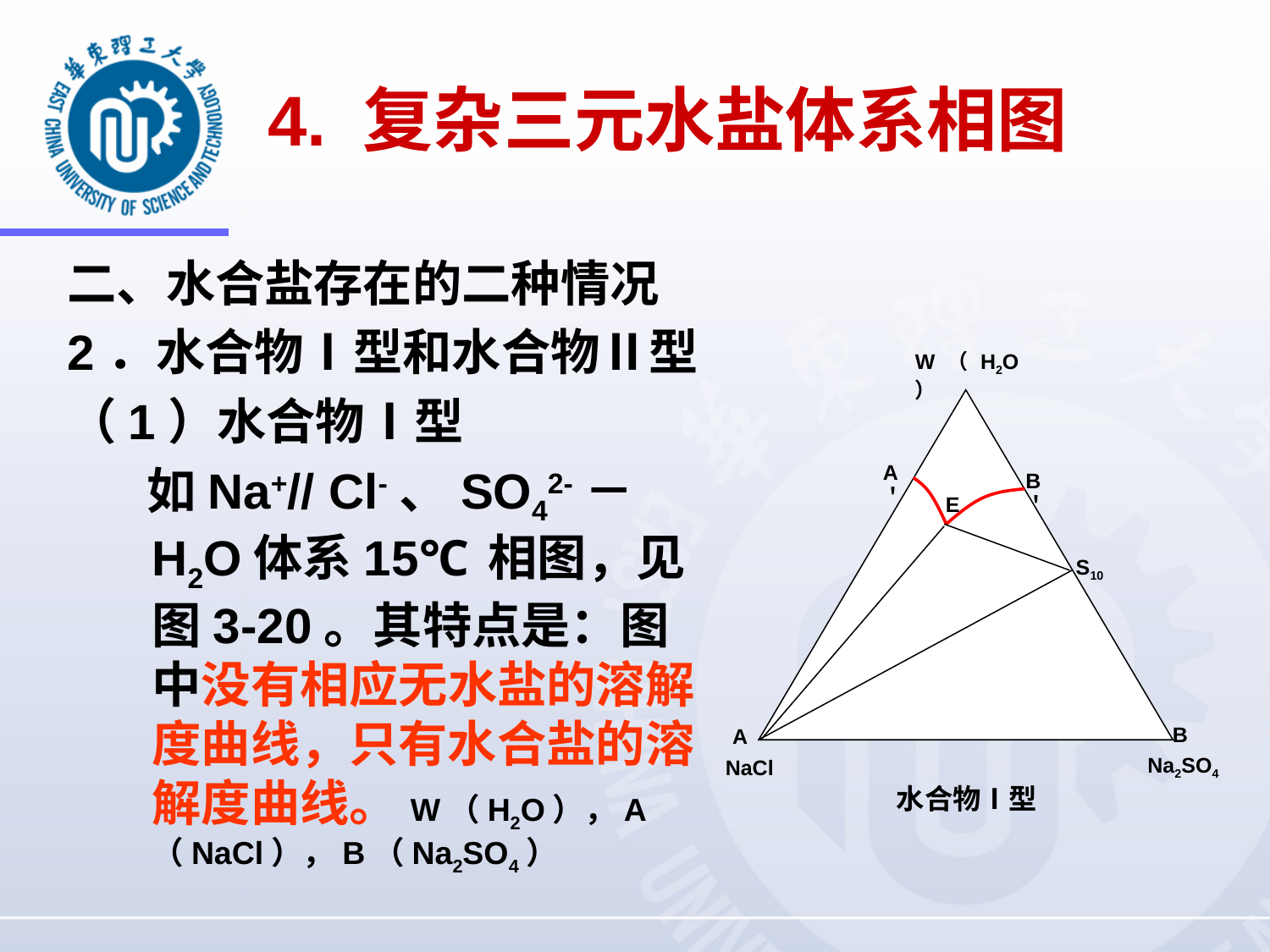

4. 复杂三元水盐体系相图
二、水合盐存在的二种情况
2．水合物Ⅰ型和水合物Ⅱ型
（1）水合物Ⅰ型
      如Na+// Cl-、SO42-－H2O体系15℃相图，见图3-20。其特点是：图中没有相应无水盐的溶解度曲线，只有水合盐的溶解度曲线。W（H2O），A（NaCl），B（Na2SO4）
W（H2O）

A＇
B＇

E

S10

B
A
Na2SO4
NaCl
水合物Ⅰ型